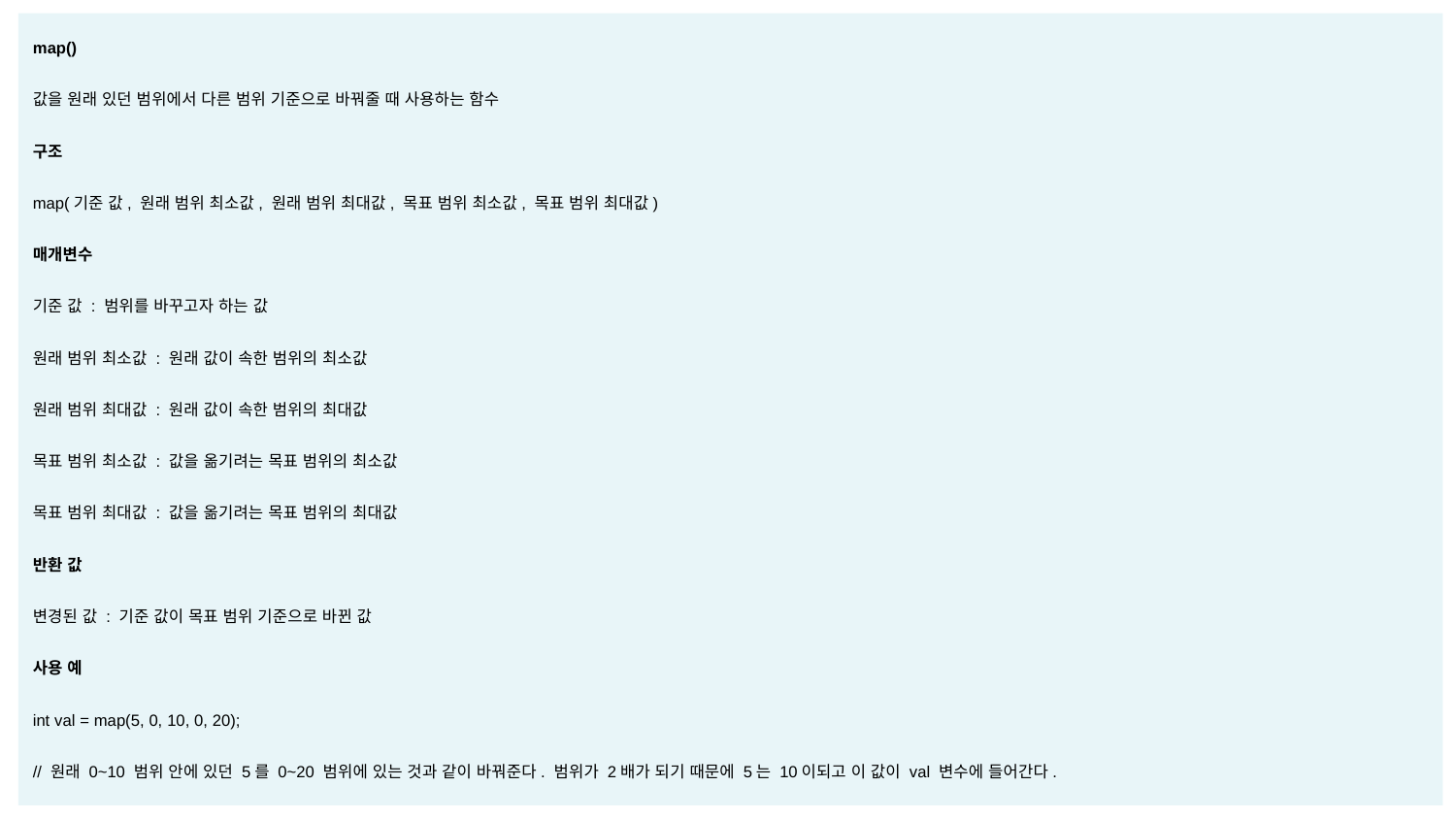

map()
값을 원래 있던 범위에서 다른 범위 기준으로 바꿔줄 때 사용하는 함수
구조
map(기준 값, 원래 범위 최소값, 원래 범위 최대값, 목표 범위 최소값, 목표 범위 최대값)
매개변수
기준 값 : 범위를 바꾸고자 하는 값
원래 범위 최소값 : 원래 값이 속한 범위의 최소값
원래 범위 최대값 : 원래 값이 속한 범위의 최대값
목표 범위 최소값 : 값을 옮기려는 목표 범위의 최소값
목표 범위 최대값 : 값을 옮기려는 목표 범위의 최대값
반환 값
변경된 값 : 기준 값이 목표 범위 기준으로 바뀐 값
사용 예
int val = map(5, 0, 10, 0, 20);
// 원래 0~10 범위 안에 있던 5를 0~20 범위에 있는 것과 같이 바꿔준다. 범위가 2배가 되기 때문에 5는 10이되고 이 값이 val 변수에 들어간다.